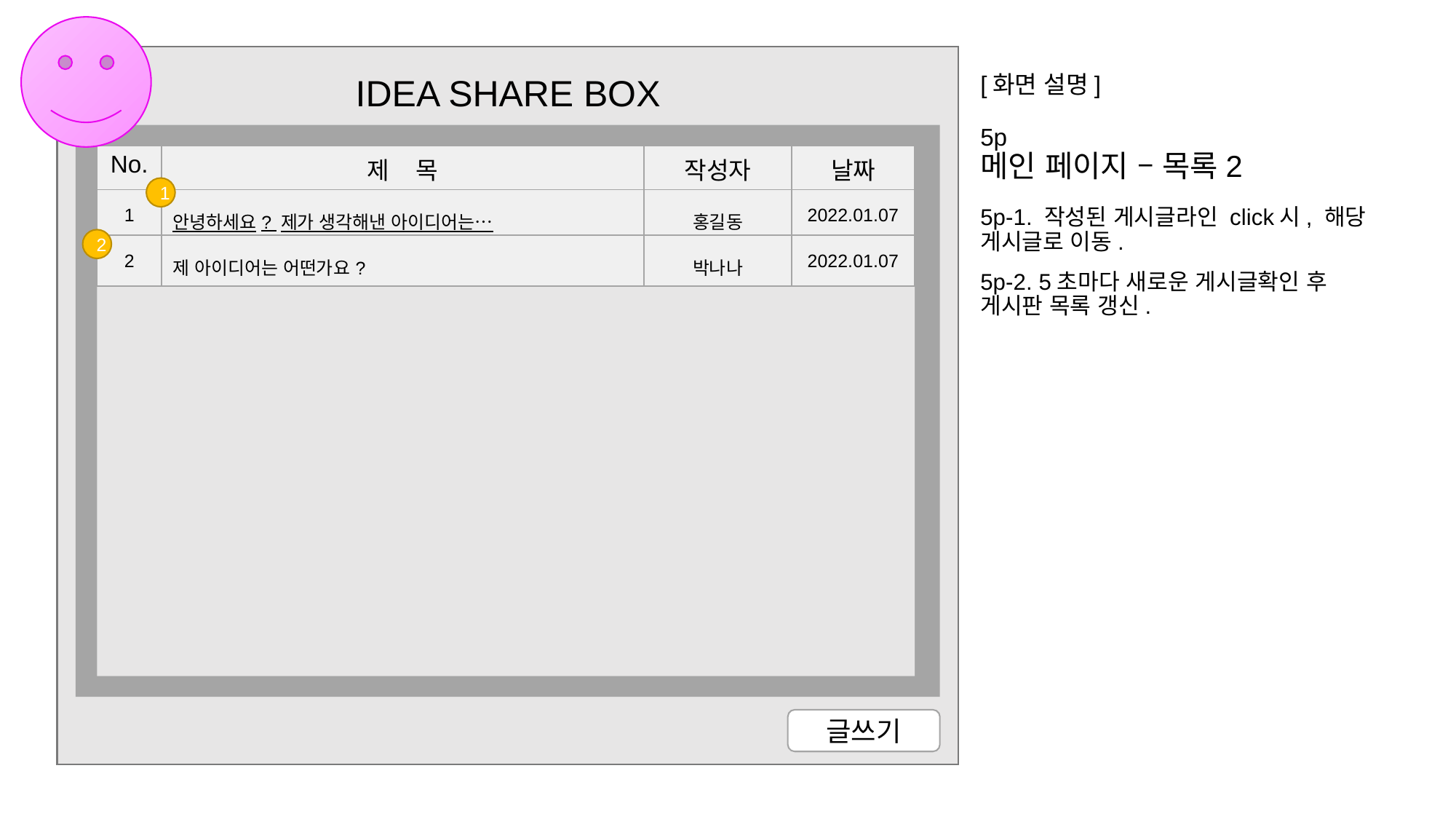

# [화면 설명] 5p 메인 페이지 – 목록2

IDEA SHARE BOX

| No. | 제 목 | 작성자 | 날짜 |
| --- | --- | --- | --- |
1
| 1 | 안녕하세요? 제가 생각해낸 아이디어는… | 홍길동 | 2022.01.07 |
| --- | --- | --- | --- |

5p-1. 작성된 게시글라인 click시, 해당 게시글로 이동.
5p-2. 5초마다 새로운 게시글확인 후 게시판 목록 갱신.
2
| 2 | 제 아이디어는 어떤가요? | 박나나 | 2022.01.07 |
| --- | --- | --- | --- |
글쓰기